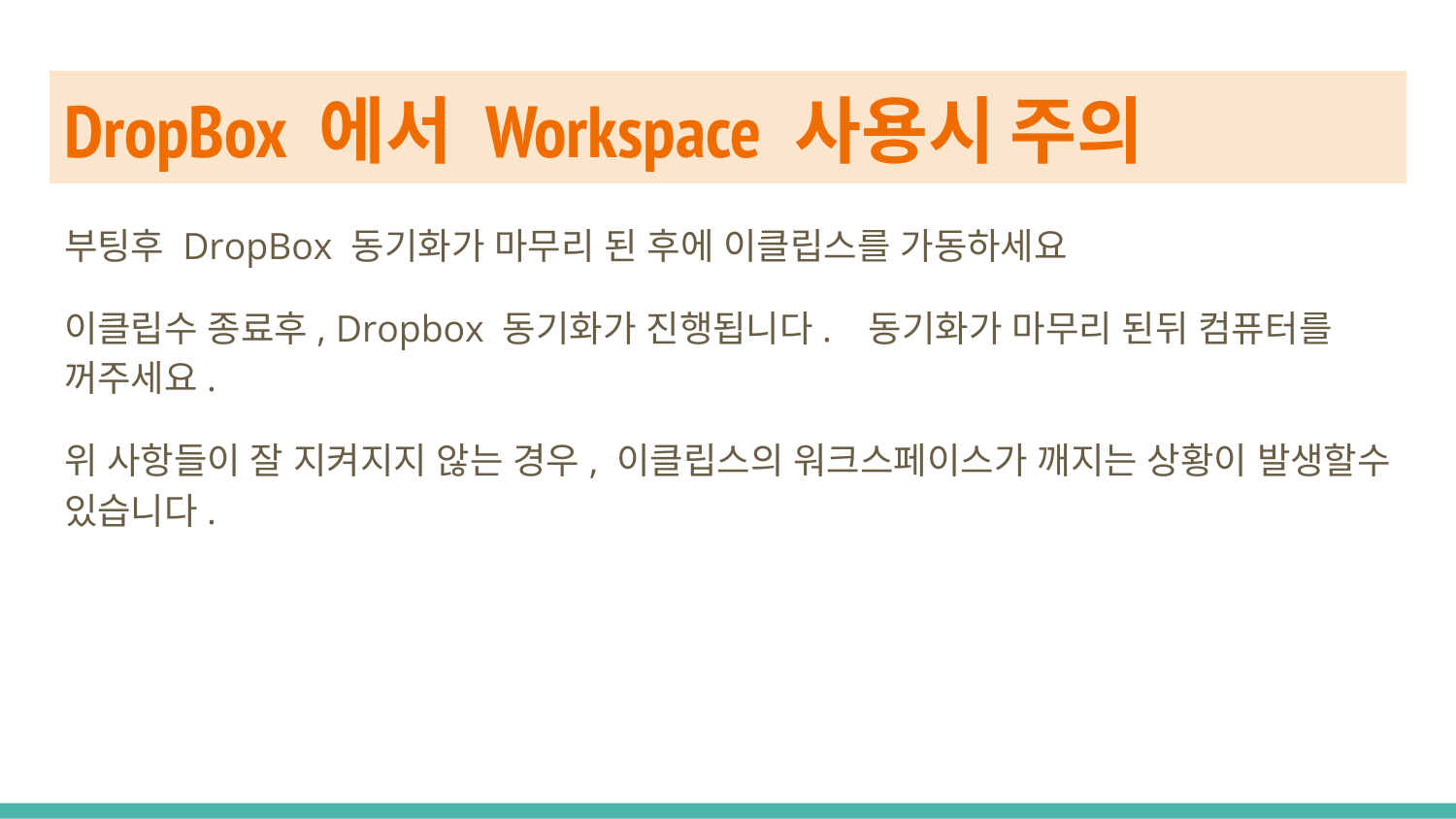

# DropBox 에서 Workspace 사용시 주의
부팅후 DropBox 동기화가 마무리 된 후에 이클립스를 가동하세요
이클립수 종료후, Dropbox 동기화가 진행됩니다.   동기화가 마무리 된뒤 컴퓨터를 꺼주세요.
위 사항들이 잘 지켜지지 않는 경우, 이클립스의 워크스페이스가 깨지는 상황이 발생할수 있습니다.